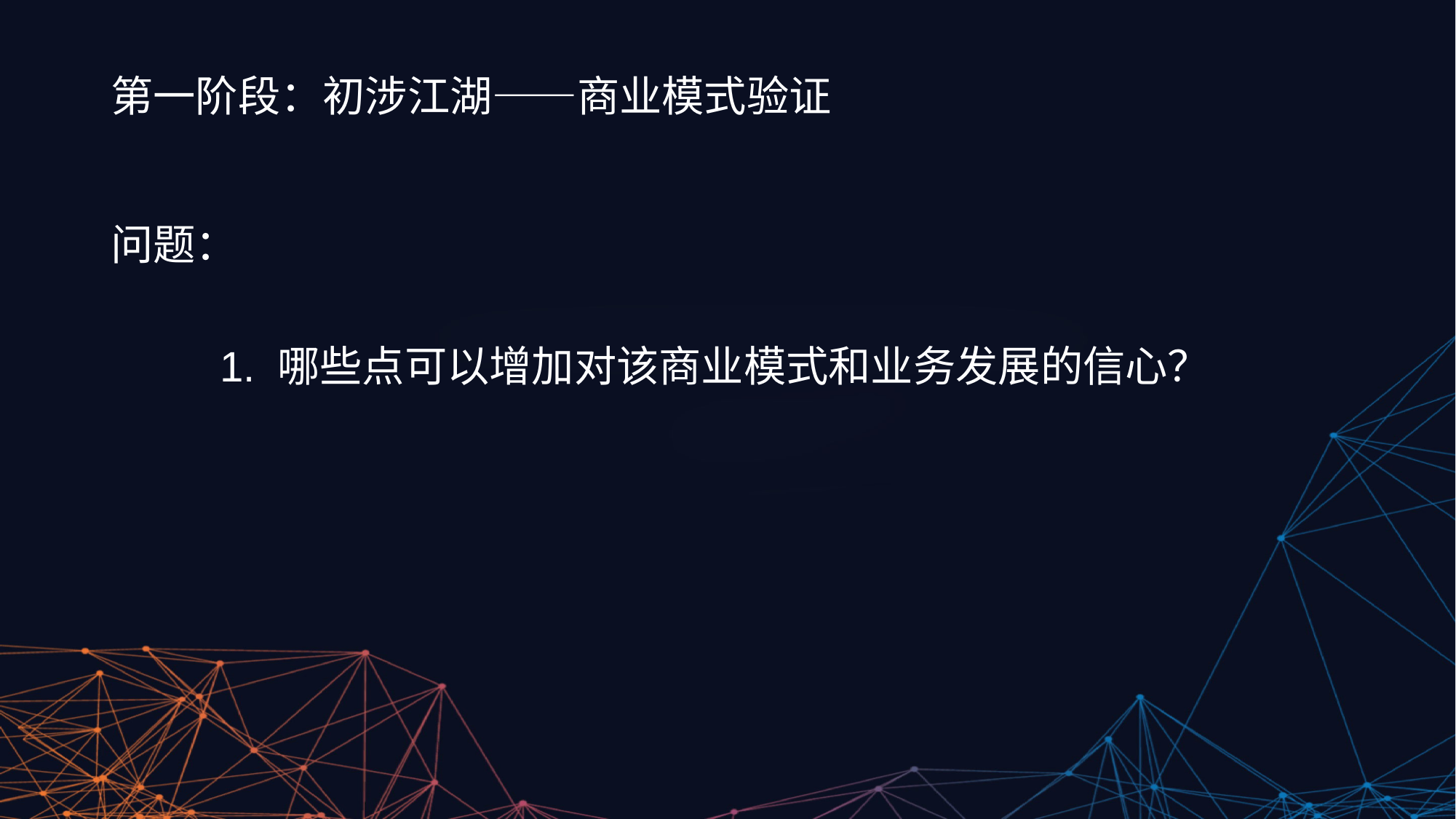

# 第一阶段：初涉江湖——商业模式验证
问题：

	1. 哪些点可以增加对该商业模式和业务发展的信心？